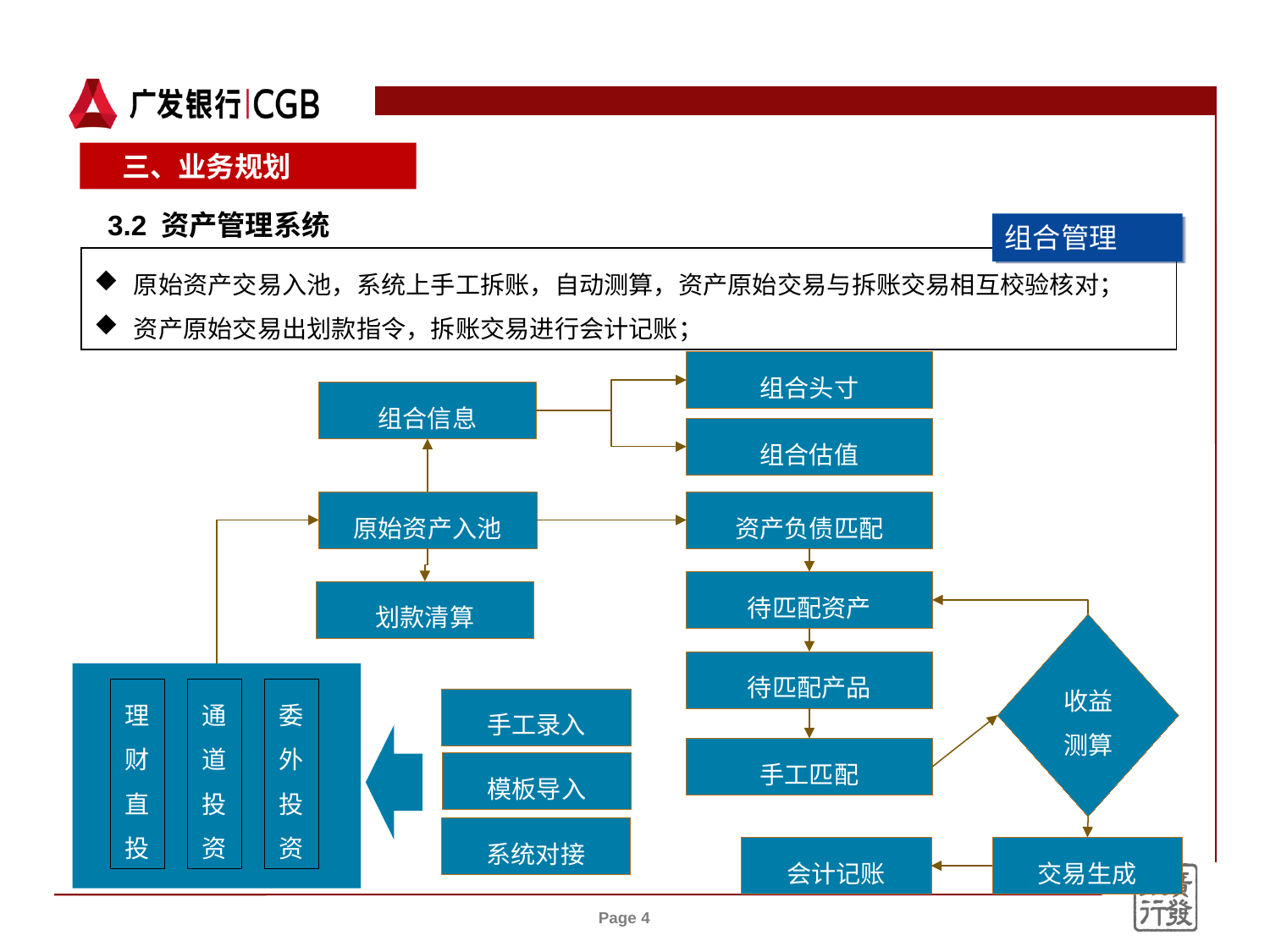

三、业务规划
3.2 资产管理系统
组合管理
原始资产交易入池，系统上手工拆账，自动测算，资产原始交易与拆账交易相互校验核对；
资产原始交易出划款指令，拆账交易进行会计记账；
组合头寸
组合信息
组合估值
原始资产入池
资产负债匹配
待匹配资产
收益测算
待匹配产品

委外投资
理财直投
通道投资
手工录入

手工匹配
模板导入
交易生成
划款清算
系统对接
会计记账